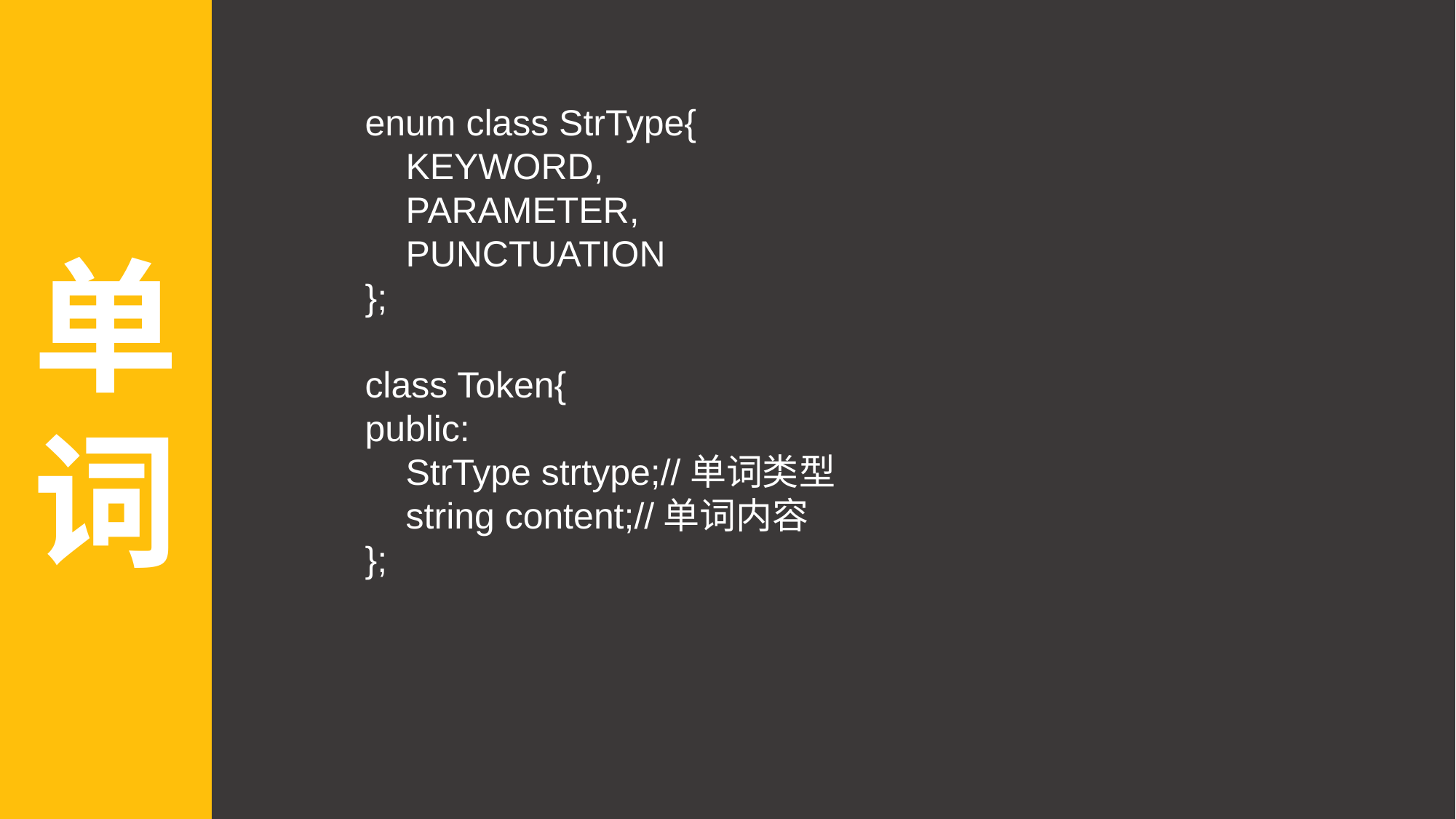

单词
enum class StrType{
    KEYWORD,
    PARAMETER,
    PUNCTUATION
};

class Token{
public:
    StrType strtype;//单词类型
    string content;//单词内容
};